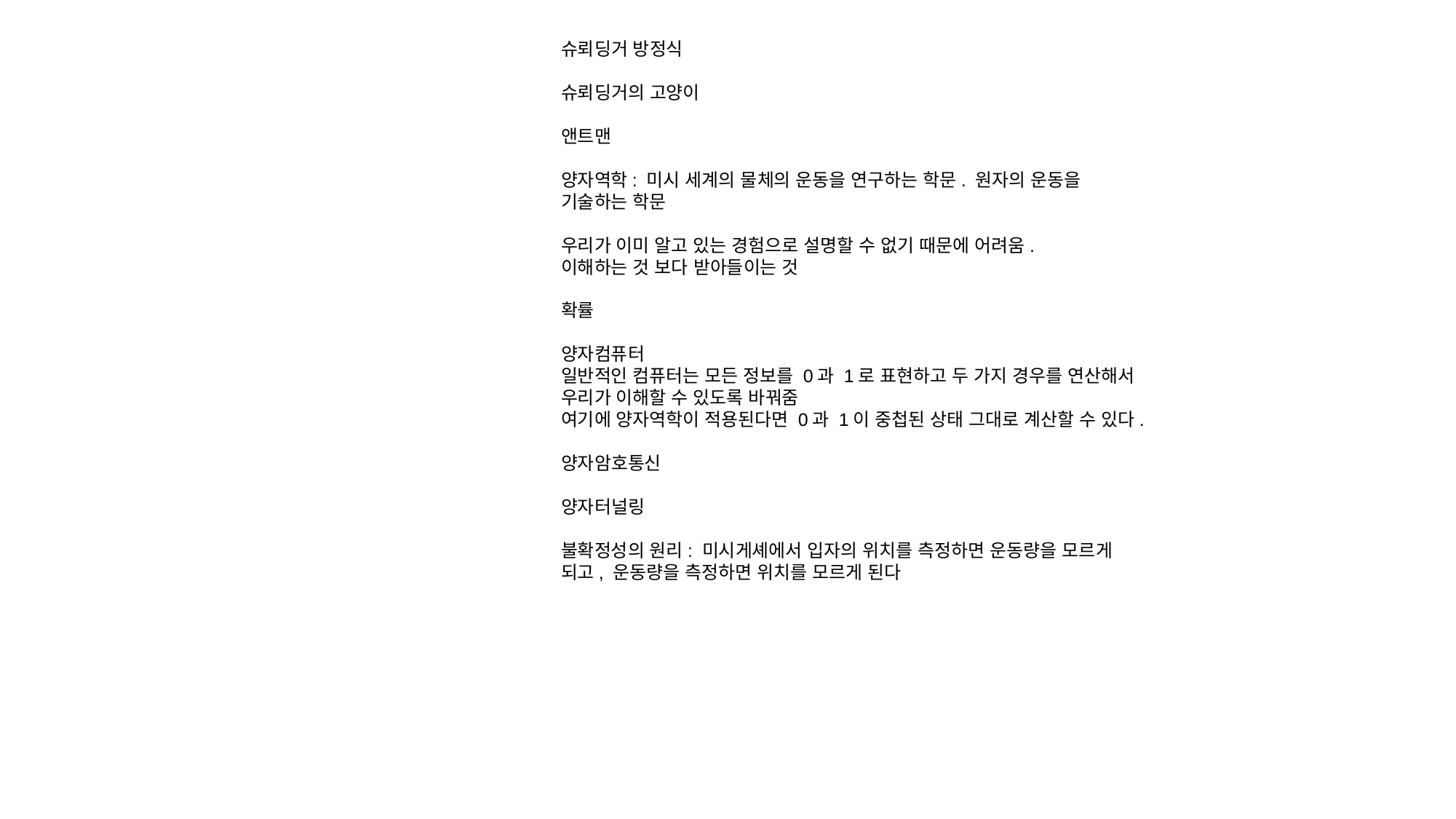

슈뢰딩거 방정식

슈뢰딩거의 고양이

앤트맨

양자역학: 미시 세계의 물체의 운동을 연구하는 학문. 원자의 운동을 기술하는 학문

우리가 이미 알고 있는 경험으로 설명할 수 없기 때문에 어려움.
이해하는 것 보다 받아들이는 것

확률

양자컴퓨터
일반적인 컴퓨터는 모든 정보를 0과 1로 표현하고 두 가지 경우를 연산해서 우리가 이해할 수 있도록 바꿔줌
여기에 양자역학이 적용된다면 0과 1이 중첩된 상태 그대로 계산할 수 있다.

양자암호통신

양자터널링

불확정성의 원리: 미시게셰에서 입자의 위치를 측정하면 운동량을 모르게 되고, 운동량을 측정하면 위치를 모르게 된다